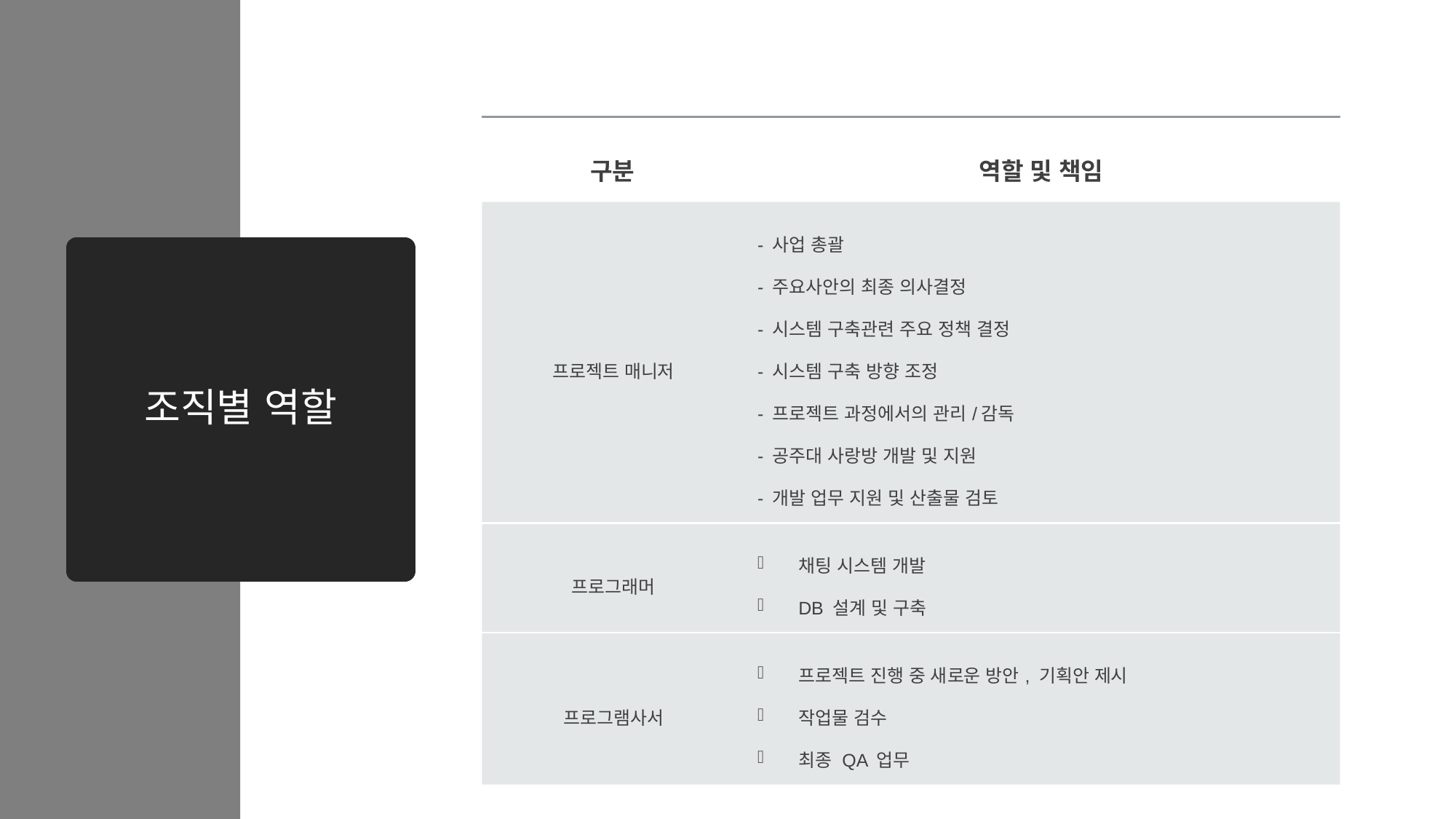

| 구분 | 역할 및 책임 |
| --- | --- |
| 프로젝트 매니저 | - 사업 총괄 - 주요사안의 최종 의사결정 - 시스템 구축관련 주요 정책 결정 - 시스템 구축 방향 조정 - 프로젝트 과정에서의 관리/감독 - 공주대 사랑방 개발 및 지원 - 개발 업무 지원 및 산출물 검토 |
| 프로그래머 | 채팅 시스템 개발 DB 설계 및 구축 |
| 프로그램사서 | 프로젝트 진행 중 새로운 방안, 기획안 제시 작업물 검수 최종 QA 업무 |

# 조직별 역할